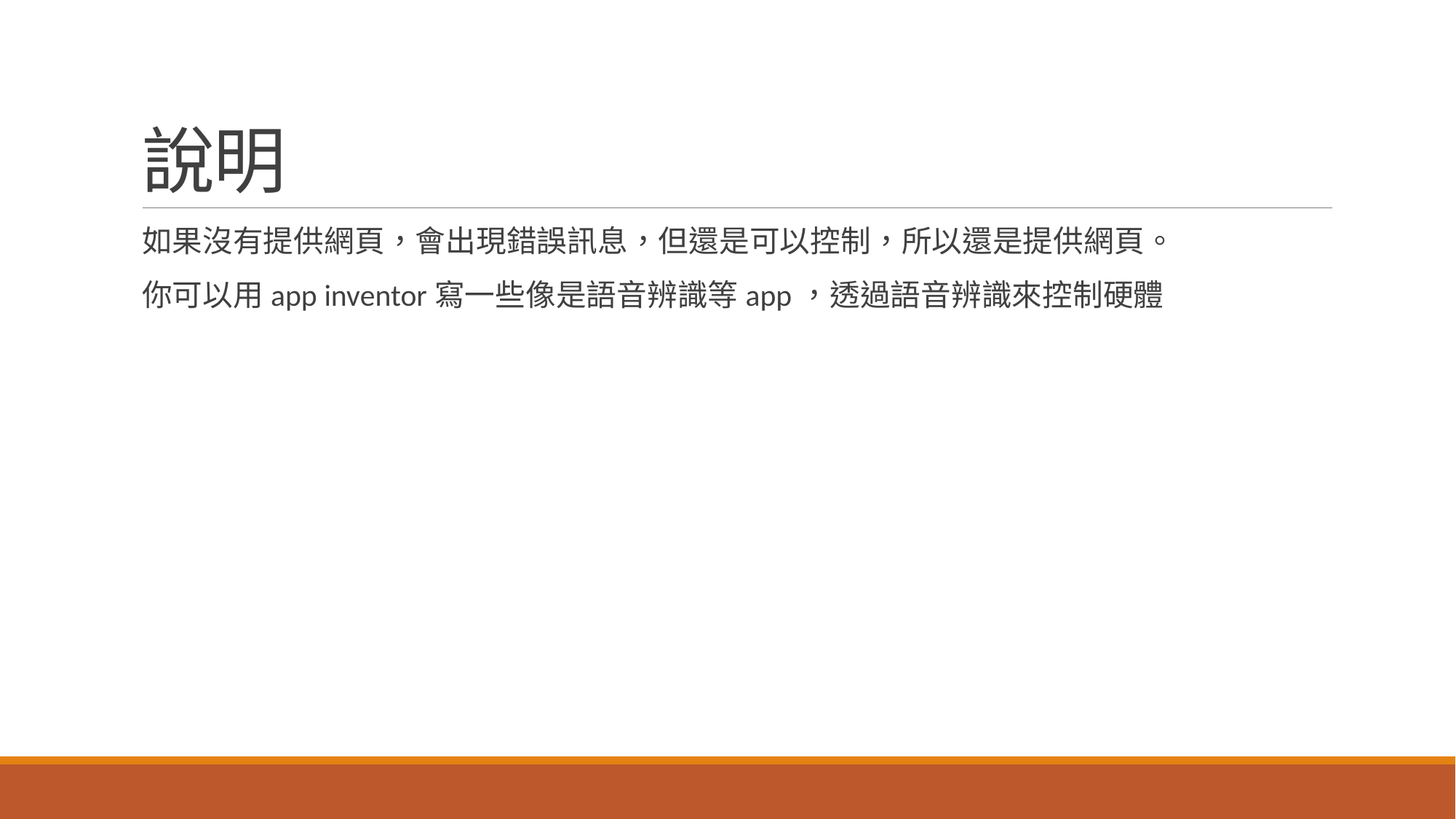

# 說明
如果沒有提供網頁，會出現錯誤訊息，但還是可以控制，所以還是提供網頁。
你可以用app inventor寫一些像是語音辨識等app，透過語音辨識來控制硬體